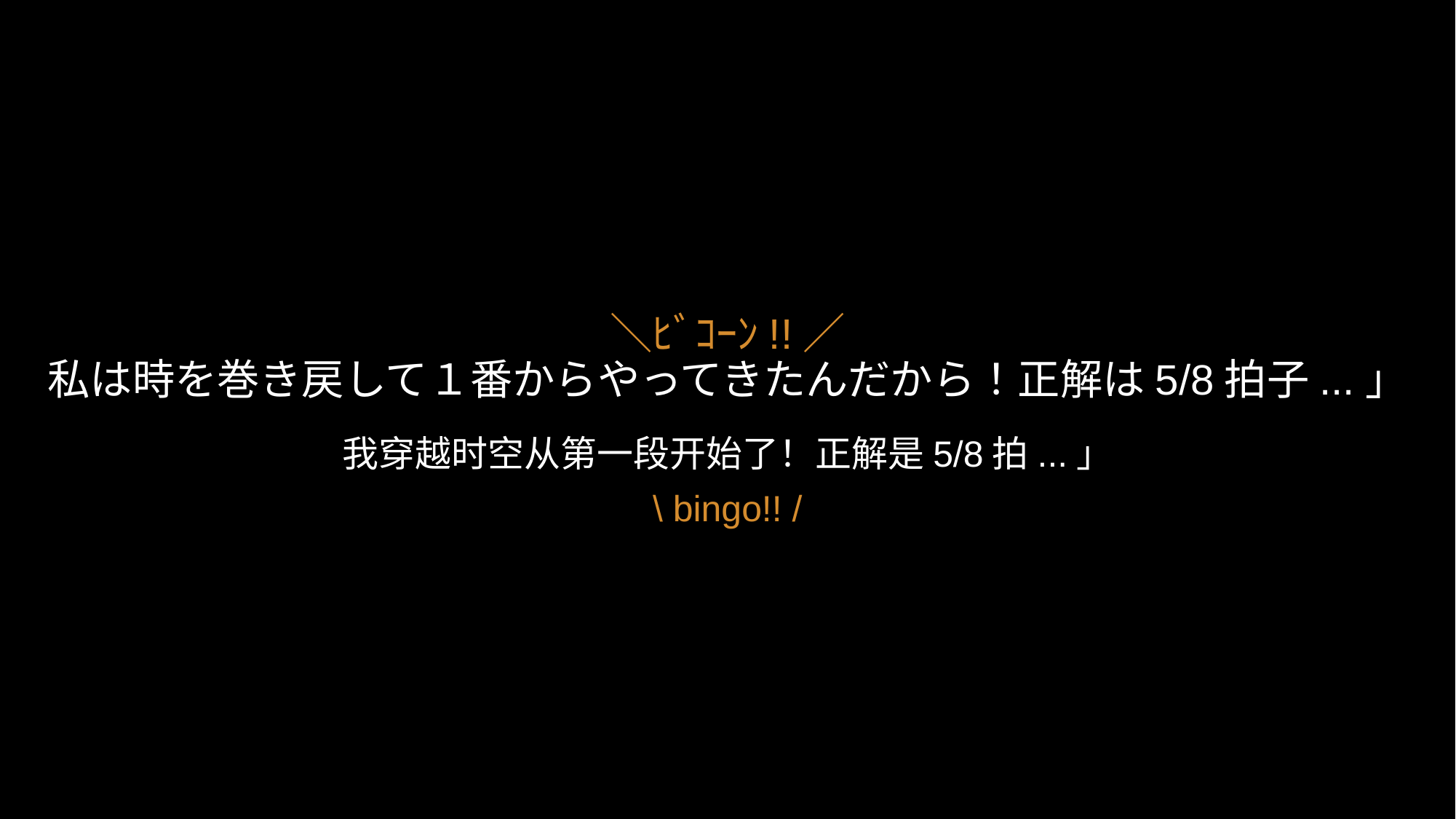

# ＼ﾋﾞｺｰﾝ!!／ 私は時を巻き戻して１番からやってきたんだから！正解は5/8拍子...」
我穿越时空从第一段开始了！正解是5/8拍...」
\ bingo!! /